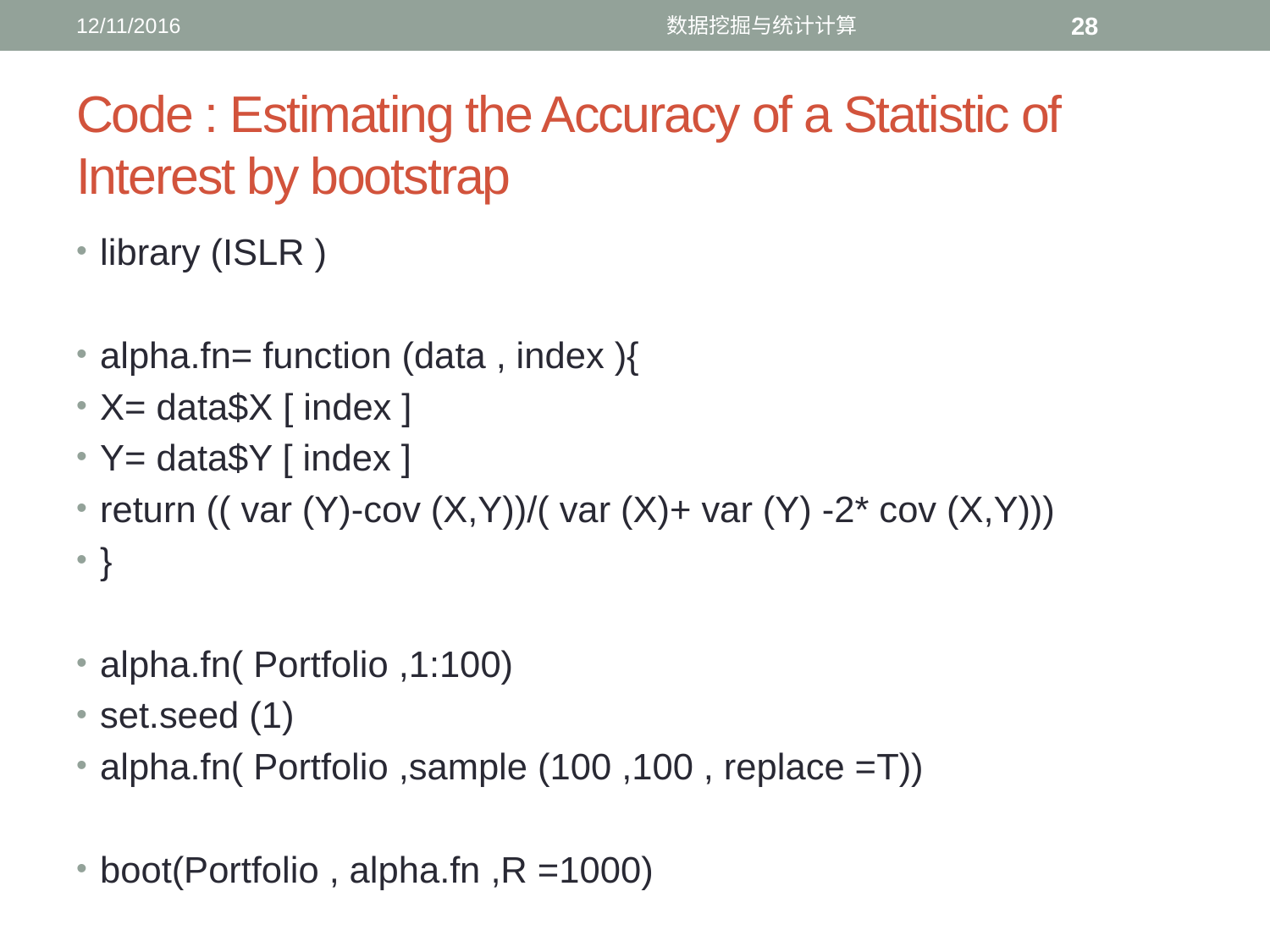

12/11/2016
数据挖掘与统计计算
28
# Code : Estimating the Accuracy of a Statistic of Interest by bootstrap
library (ISLR )

alpha.fn= function (data , index ){
X= data$X [ index ]
Y= data$Y [ index ]
return (( var (Y)-cov (X,Y))/( var (X)+ var (Y) -2* cov (X,Y)))
}

alpha.fn( Portfolio ,1:100)
set.seed (1)
alpha.fn( Portfolio ,sample (100 ,100 , replace =T))

boot(Portfolio , alpha.fn ,R =1000)